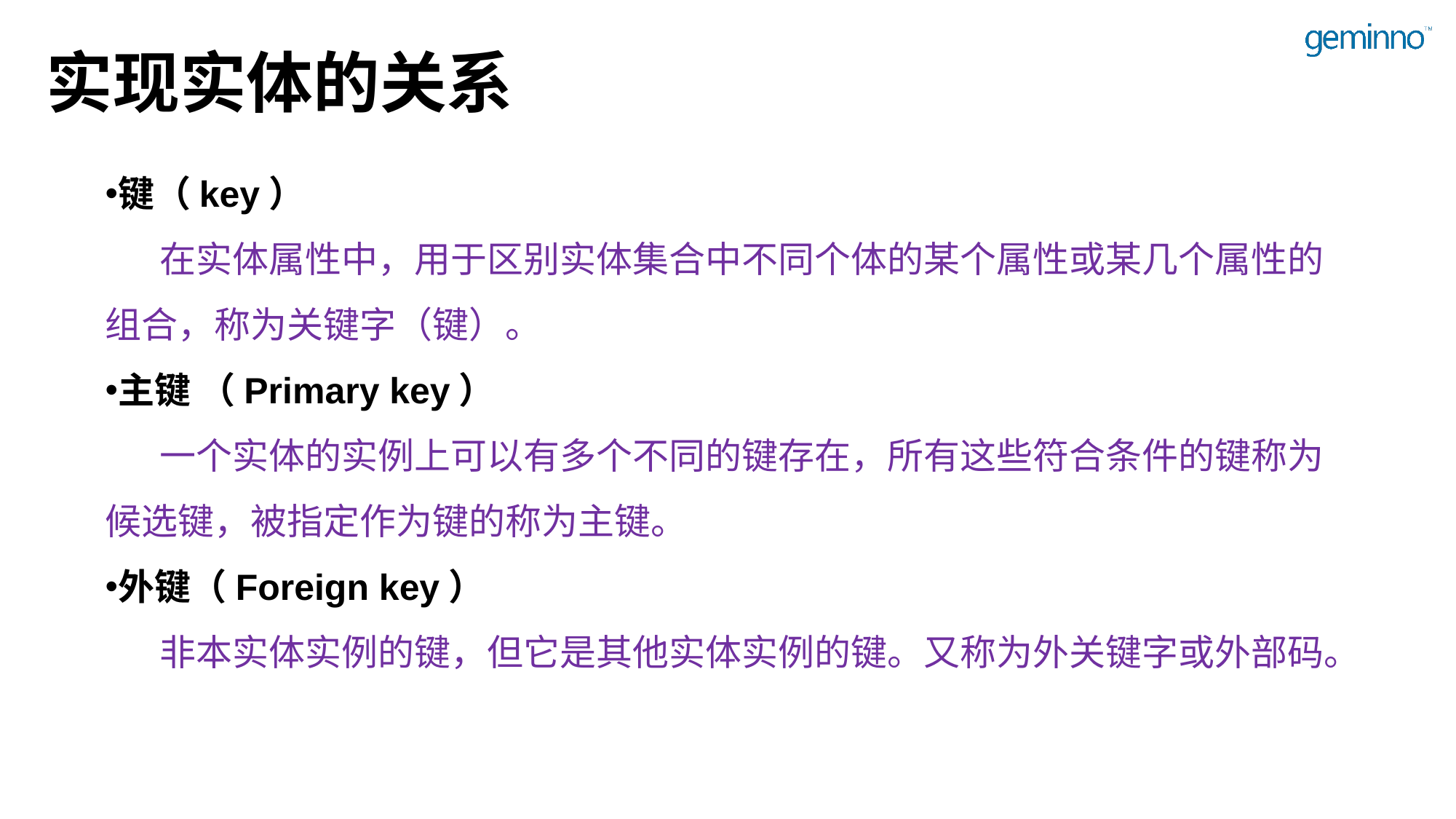

# 实现实体的关系
键（key）
在实体属性中，用于区别实体集合中不同个体的某个属性或某几个属性的组合，称为关键字（键）。
主键 （Primary key）
一个实体的实例上可以有多个不同的键存在，所有这些符合条件的键称为候选键，被指定作为键的称为主键。
外键（Foreign key）
非本实体实例的键，但它是其他实体实例的键。又称为外关键字或外部码。